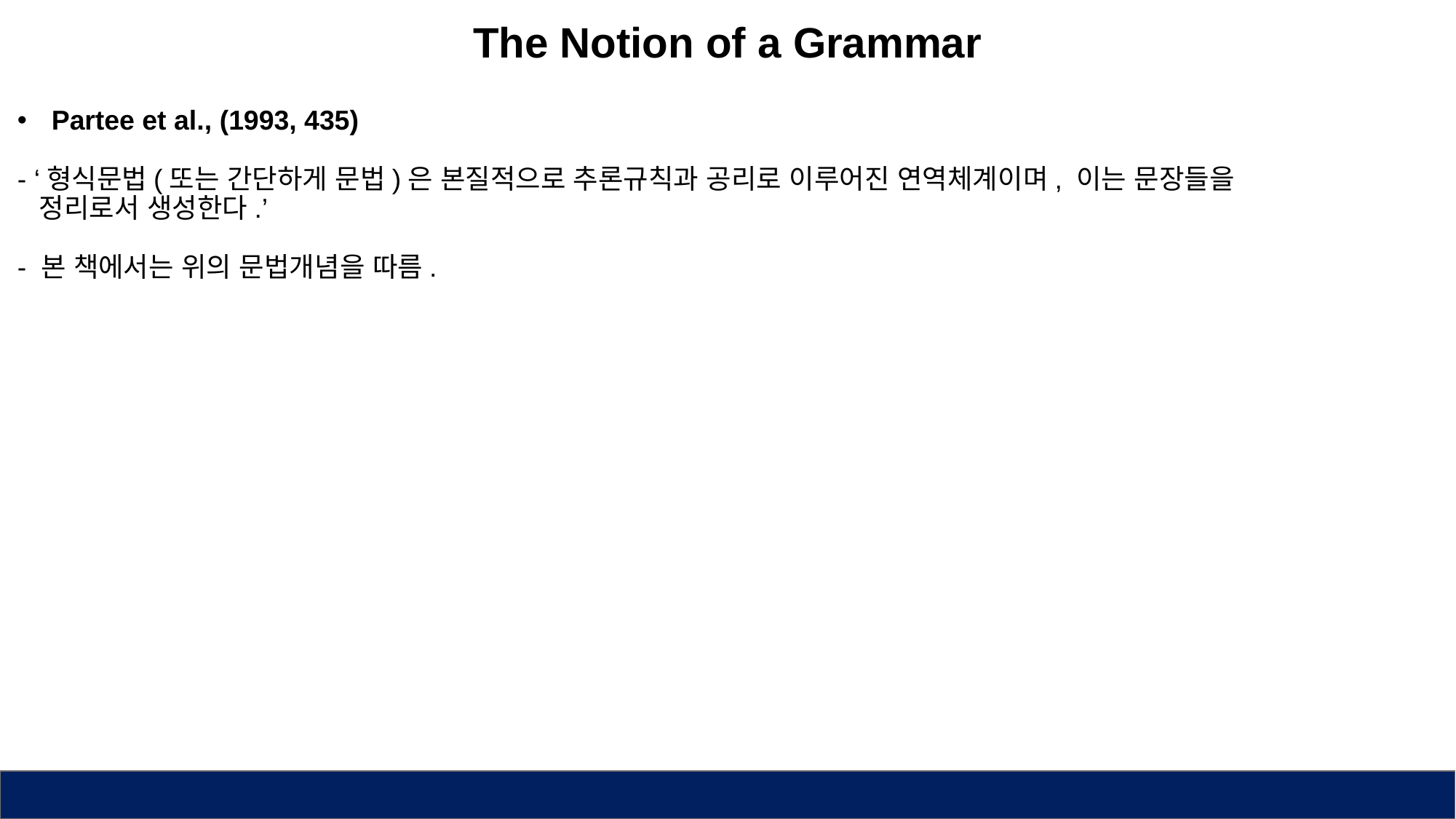

The Notion of a Grammar

Partee et al., (1993, 435)

- ‘형식문법(또는 간단하게 문법)은 본질적으로 추론규칙과 공리로 이루어진 연역체계이며, 이는 문장들을
  정리로서 생성한다.’

- 본 책에서는 위의 문법개념을 따름.